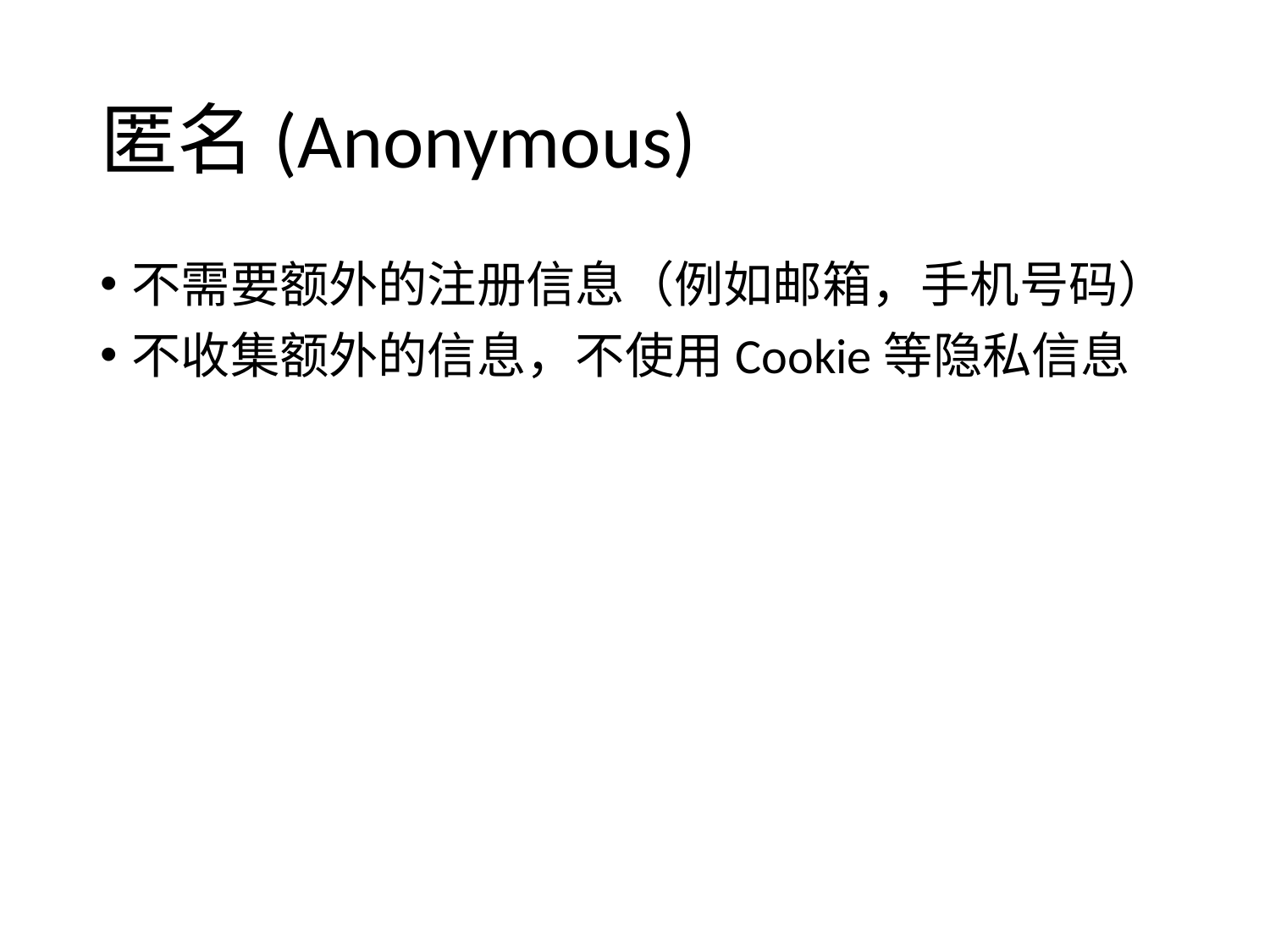

# 匿名(Anonymous)
不需要额外的注册信息（例如邮箱，手机号码）
不收集额外的信息，不使用Cookie等隐私信息